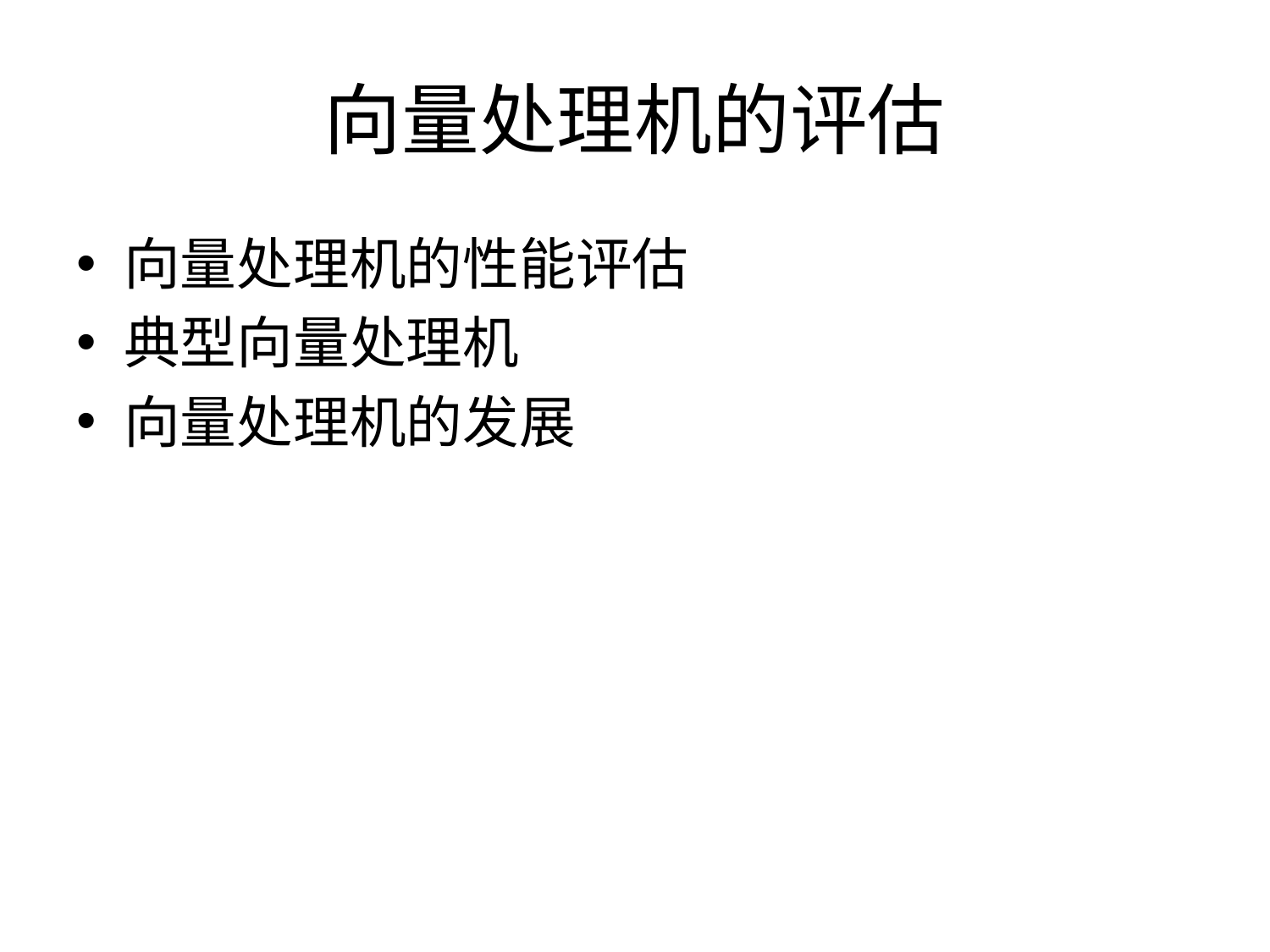

# 向量处理机的评估
向量处理机的性能评估
典型向量处理机
向量处理机的发展